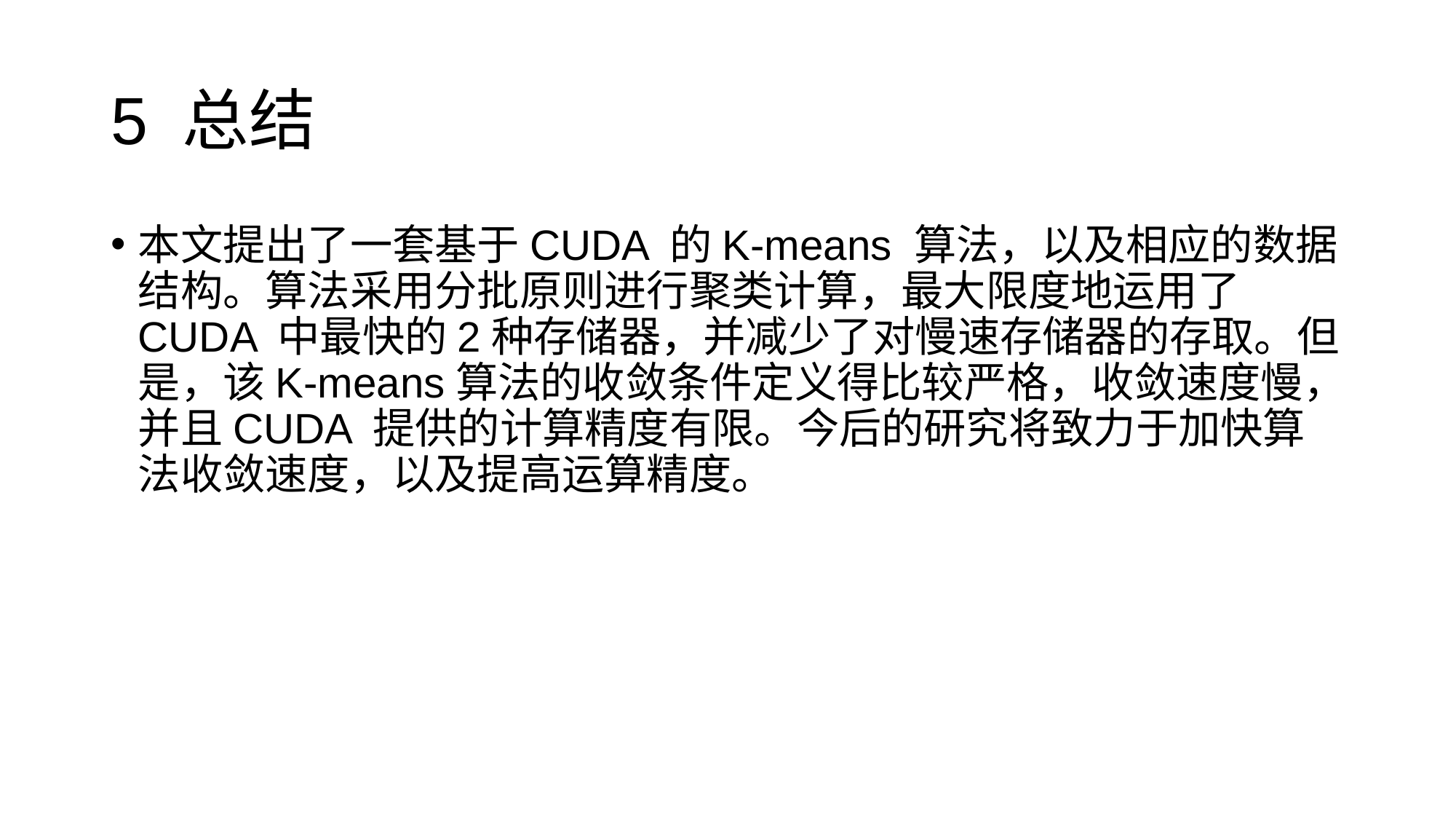

# 5 总结
本文提出了一套基于CUDA 的K-means 算法，以及相应的数据结构。算法采用分批原则进行聚类计算，最大限度地运用了CUDA 中最快的2种存储器，并减少了对慢速存储器的存取。但是，该K-means算法的收敛条件定义得比较严格，收敛速度慢，并且CUDA 提供的计算精度有限。今后的研究将致力于加快算法收敛速度，以及提高运算精度。